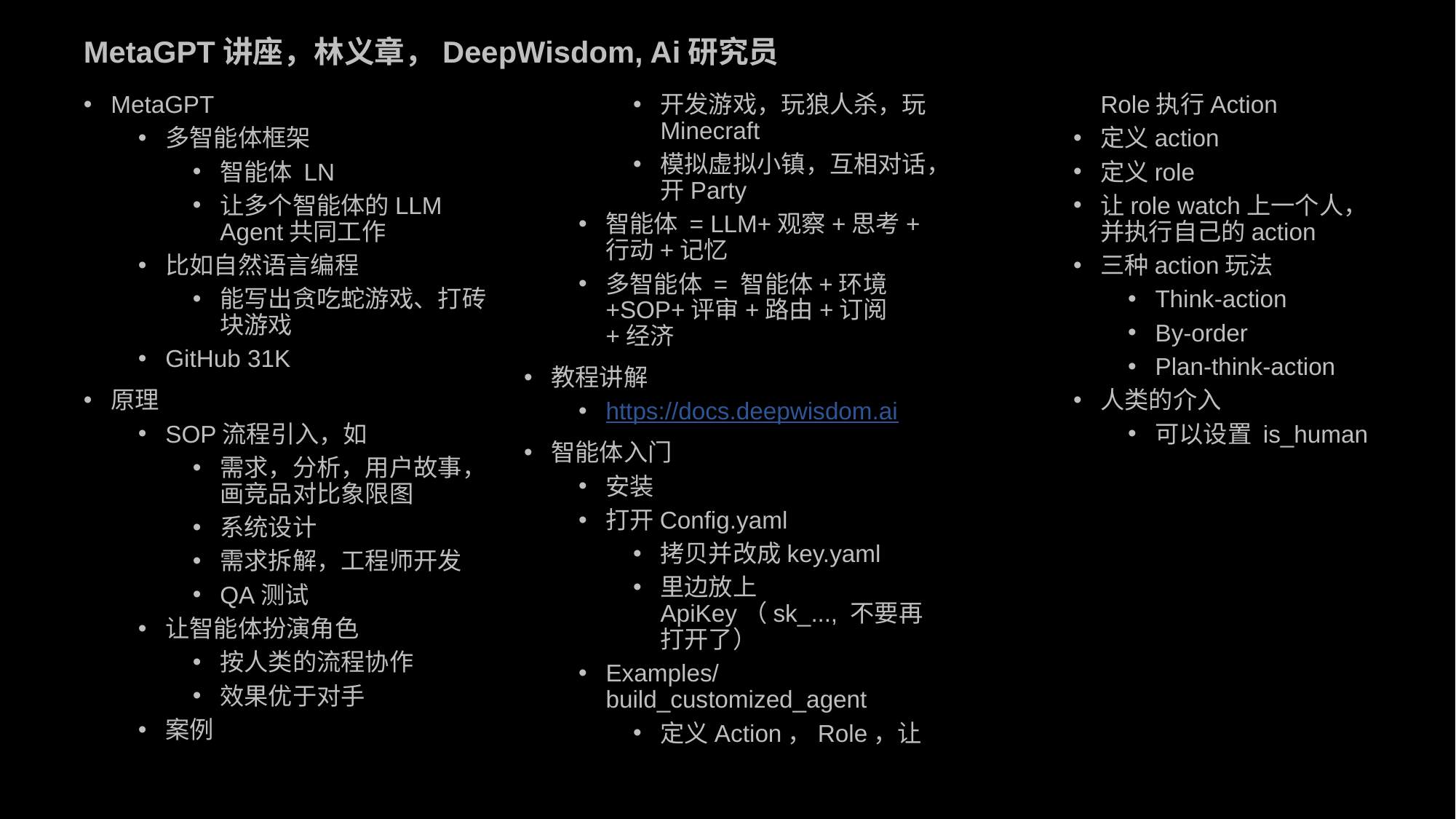

# MetaGPT讲座，林义章，DeepWisdom, Ai研究员
MetaGPT
多智能体框架
智能体 LN
让多个智能体的LLM Agent共同工作
比如自然语言编程
能写出贪吃蛇游戏、打砖块游戏
GitHub 31K
原理
SOP流程引入，如
需求，分析，用户故事，画竞品对比象限图
系统设计
需求拆解，工程师开发
QA测试
让智能体扮演角色
按人类的流程协作
效果优于对手
案例
开发游戏，玩狼人杀，玩Minecraft
模拟虚拟小镇，互相对话，开Party
智能体 = LLM+观察+思考+ 行动+记忆
多智能体 = 智能体+环境+SOP+评审+路由+订阅+经济
教程讲解
https://docs.deepwisdom.ai
智能体入门
安装
打开Config.yaml
拷贝并改成key.yaml
里边放上ApiKey（sk_..., 不要再打开了）
Examples/build_customized_agent
定义Action，Role，让Role执行Action
定义action
定义role
让role watch上一个人，并执行自己的action
三种action玩法
Think-action
By-order
Plan-think-action
人类的介入
可以设置 is_human